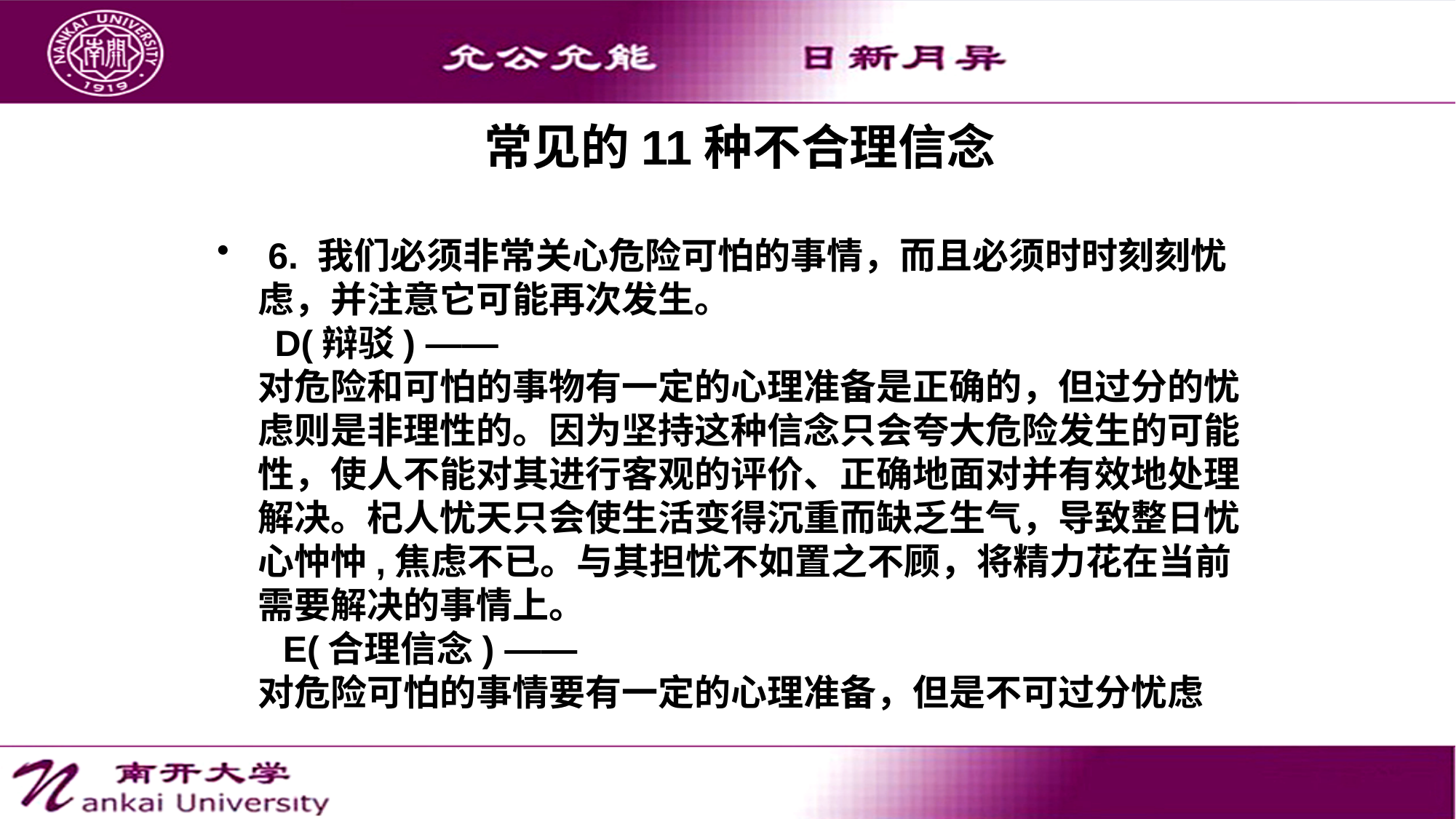

# 常见的11种不合理信念
 6. 我们必须非常关心危险可怕的事情，而且必须时时刻刻忧虑，并注意它可能再次发生。
 D(辩驳) ——
对危险和可怕的事物有一定的心理准备是正确的，但过分的忧虑则是非理性的。因为坚持这种信念只会夸大危险发生的可能性，使人不能对其进行客观的评价、正确地面对并有效地处理解决。杞人忧天只会使生活变得沉重而缺乏生气，导致整日忧心忡忡,焦虑不已。与其担忧不如置之不顾，将精力花在当前需要解决的事情上。
  E(合理信念) ——
对危险可怕的事情要有一定的心理准备，但是不可过分忧虑